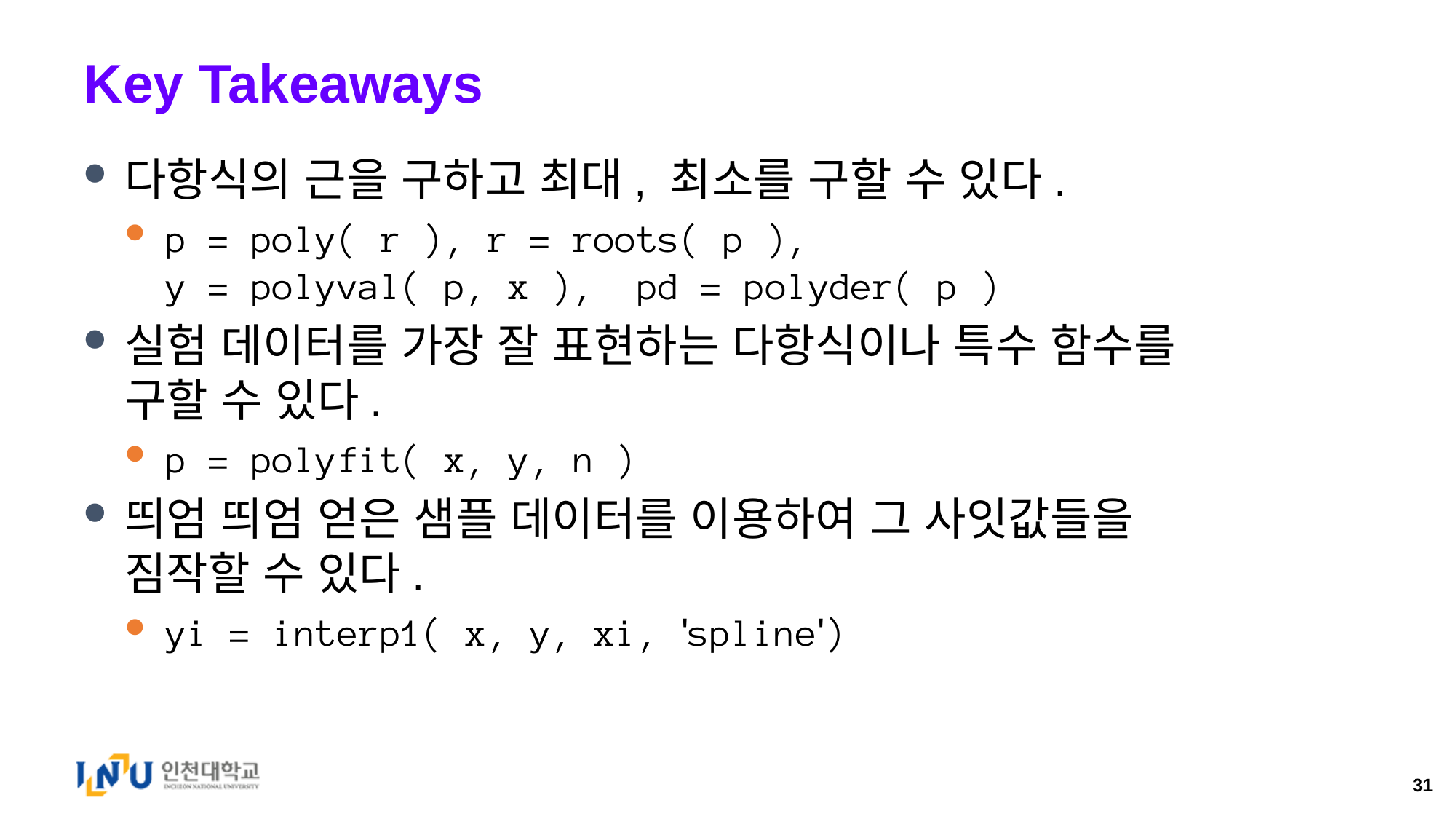

# Key Takeaways
다항식의 근을 구하고 최대, 최소를 구할 수 있다.
p = poly( r ), r = roots( p ),
y = polyval( p, x ),  pd = polyder( p )
실험 데이터를 가장 잘 표현하는 다항식이나 특수 함수를
구할 수 있다.
p = polyfit( x, y, n )
띄엄 띄엄 얻은 샘플 데이터를 이용하여 그 사잇값들을
짐작할 수 있다.
yi = interp1( x, y, xi, 'spline')

31